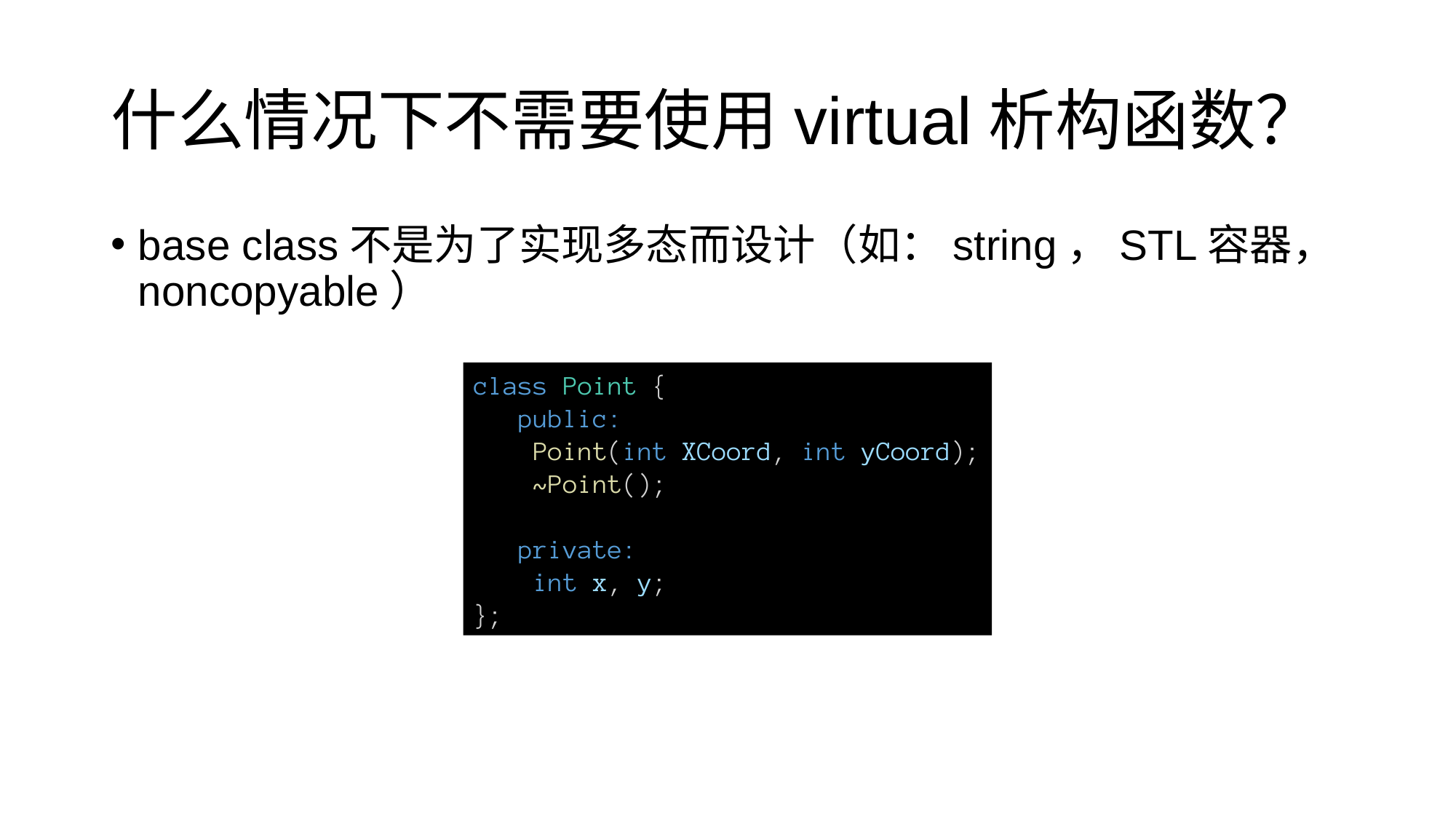

# 什么情况下不需要使用virtual析构函数？
base class不是为了实现多态而设计（如：string，STL容器，noncopyable）

class Point {
   public:
    Point(int XCoord, int yCoord);
    ~Point();
   private:
    int x, y;
};